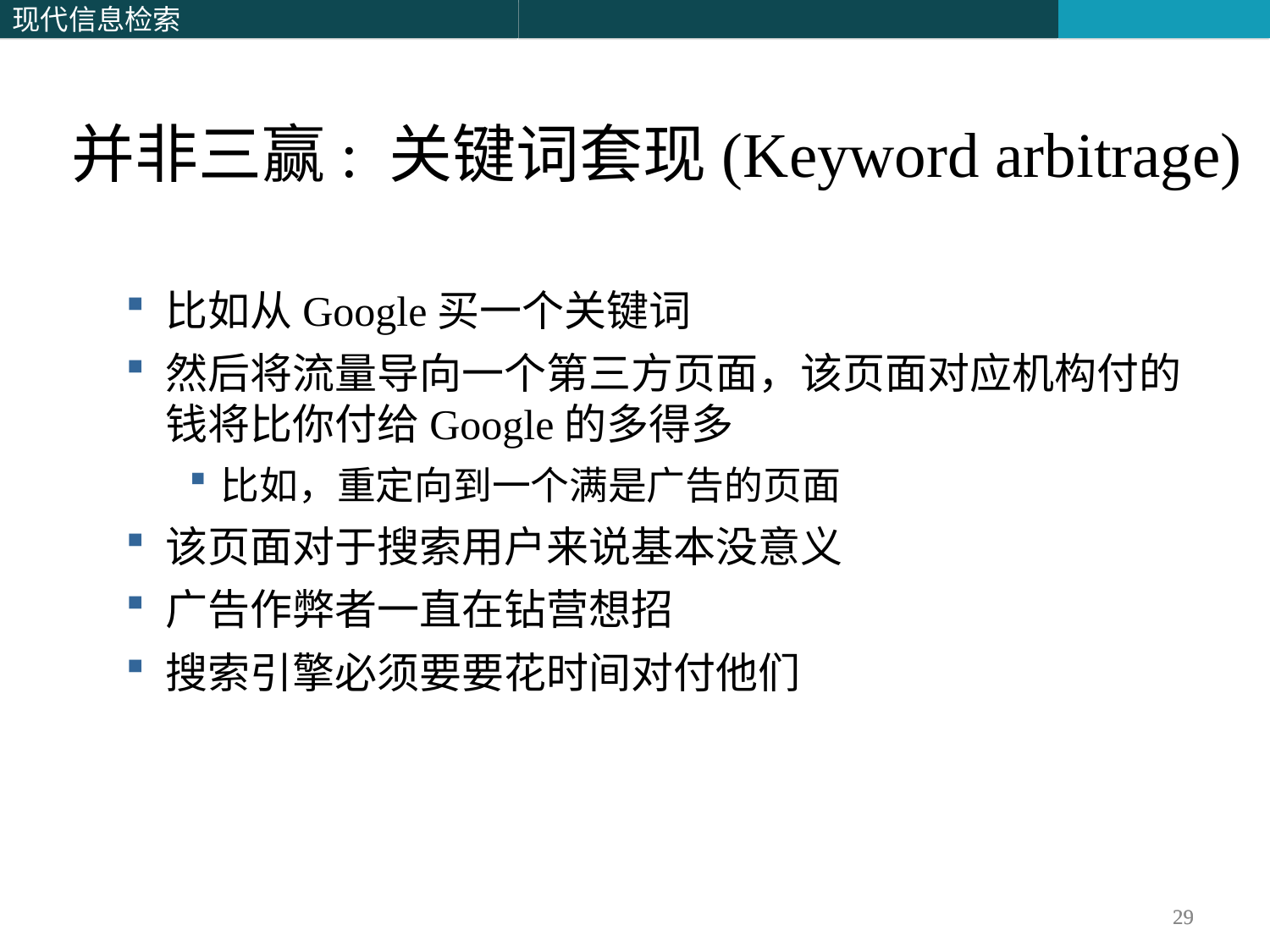

并非三赢: 关键词套现(Keyword arbitrage)
比如从Google买一个关键词
然后将流量导向一个第三方页面，该页面对应机构付的钱将比你付给Google的多得多
比如，重定向到一个满是广告的页面
该页面对于搜索用户来说基本没意义
广告作弊者一直在钻营想招
搜索引擎必须要要花时间对付他们
29
29